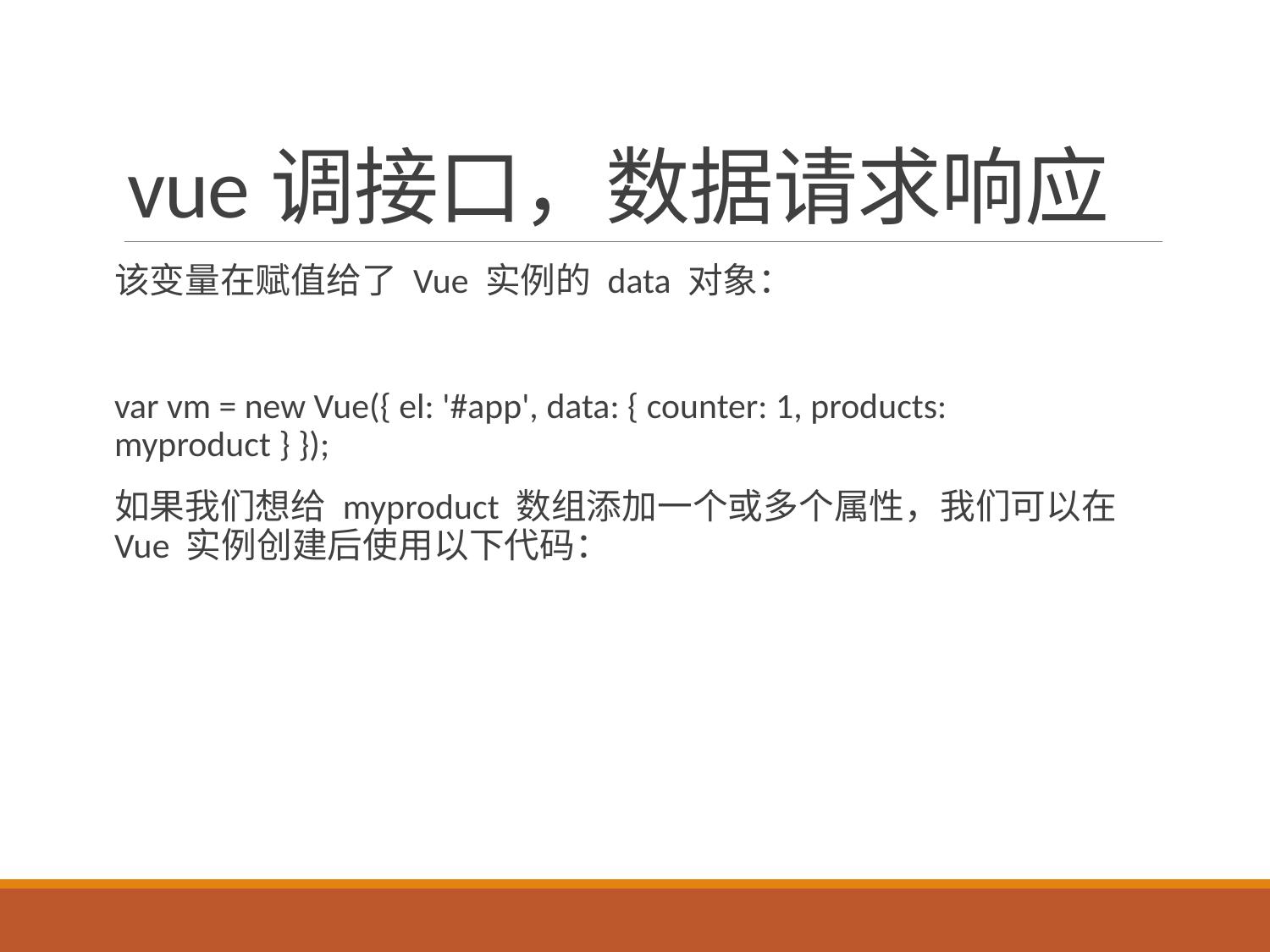

# vue调接口，数据请求响应
该变量在赋值给了 Vue 实例的 data 对象：

var vm = new Vue({ el: '#app', data: { counter: 1, products: myproduct } });
如果我们想给 myproduct 数组添加一个或多个属性，我们可以在 Vue 实例创建后使用以下代码：